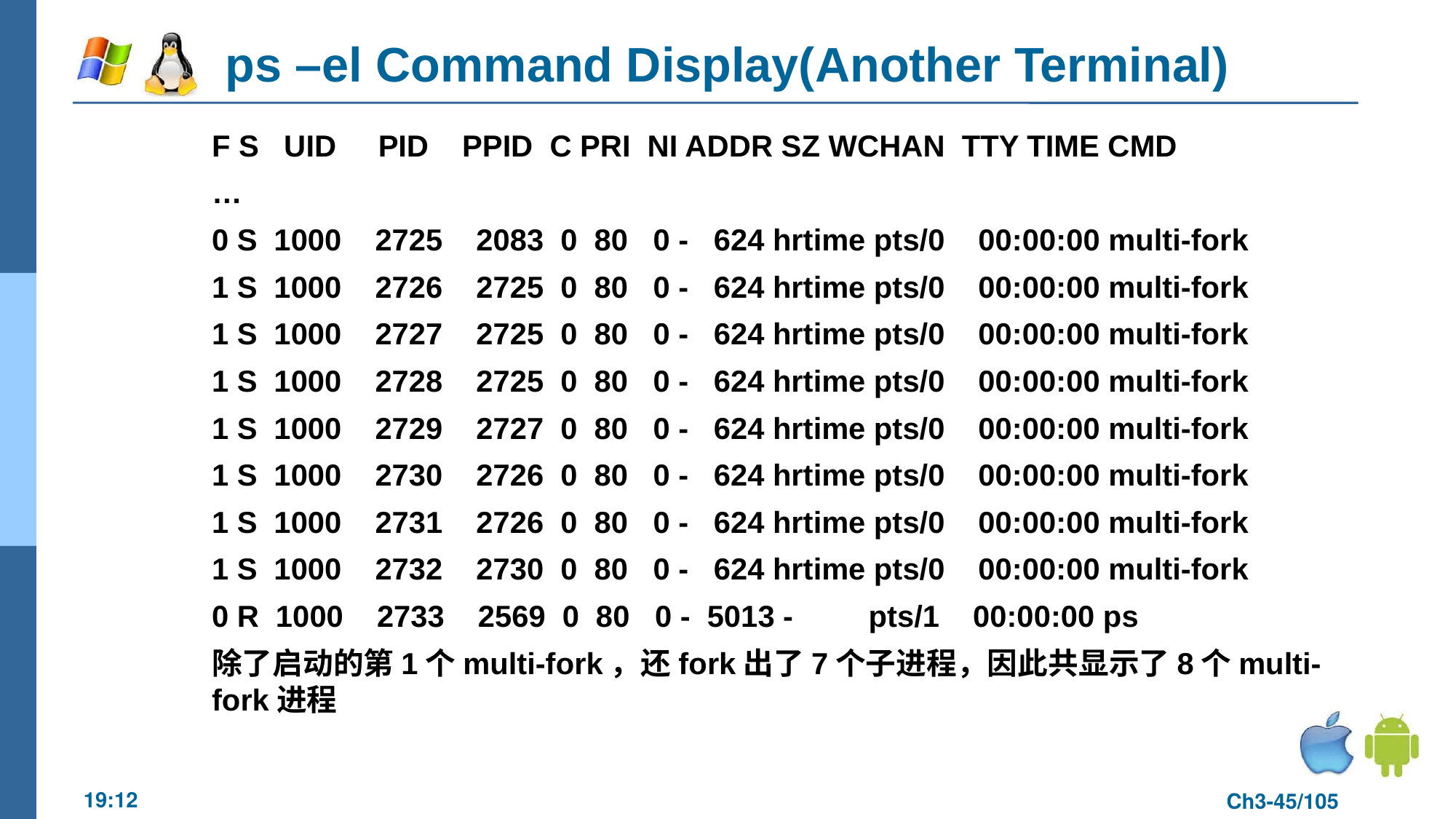

# ps –el Command Display(Another Terminal)
F S   UID     PID    PPID  C PRI  NI ADDR SZ WCHAN  TTY TIME CMD
…
0 S  1000    2725    2083  0  80   0 -   624 hrtime pts/0    00:00:00 multi-fork
1 S  1000    2726    2725  0  80   0 -   624 hrtime pts/0    00:00:00 multi-fork
1 S  1000    2727    2725  0  80   0 -   624 hrtime pts/0    00:00:00 multi-fork
1 S  1000    2728    2725  0  80   0 -   624 hrtime pts/0    00:00:00 multi-fork
1 S  1000    2729    2727  0  80   0 -   624 hrtime pts/0    00:00:00 multi-fork
1 S  1000    2730    2726  0  80   0 -   624 hrtime pts/0    00:00:00 multi-fork
1 S  1000    2731    2726  0  80   0 -   624 hrtime pts/0    00:00:00 multi-fork
1 S  1000    2732    2730  0  80   0 -   624 hrtime pts/0    00:00:00 multi-fork
0 R  1000    2733    2569  0  80   0 -  5013 -         pts/1    00:00:00 ps
除了启动的第1个multi-fork，还fork出了7个子进程，因此共显示了8个multi-fork进程